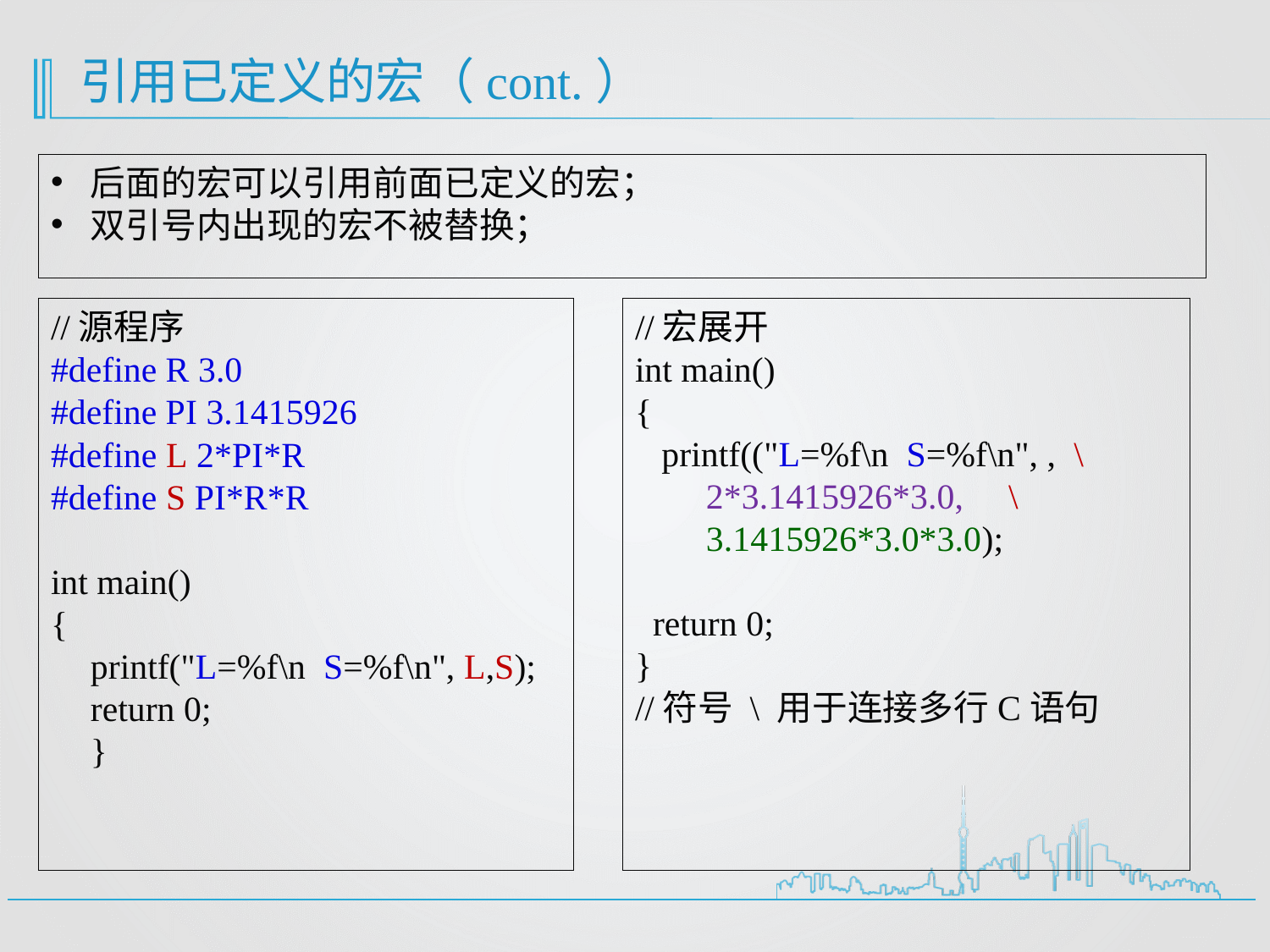

# 引用已定义的宏（cont.）
后面的宏可以引用前面已定义的宏；
双引号内出现的宏不被替换；
//宏展开
int main()
{
   printf(("L=%f\n  S=%f\n", ,  \
        2*3.1415926*3.0,     \
        3.1415926*3.0*3.0);

  return 0;
}
//符号 \ 用于连接多行C语句

//源程序
#define R 3.0
#define PI 3.1415926
#define L 2*PI*R
#define S PI*R*R

int main()
{
printf("L=%f\n  S=%f\n", L,S);
return 0;
}